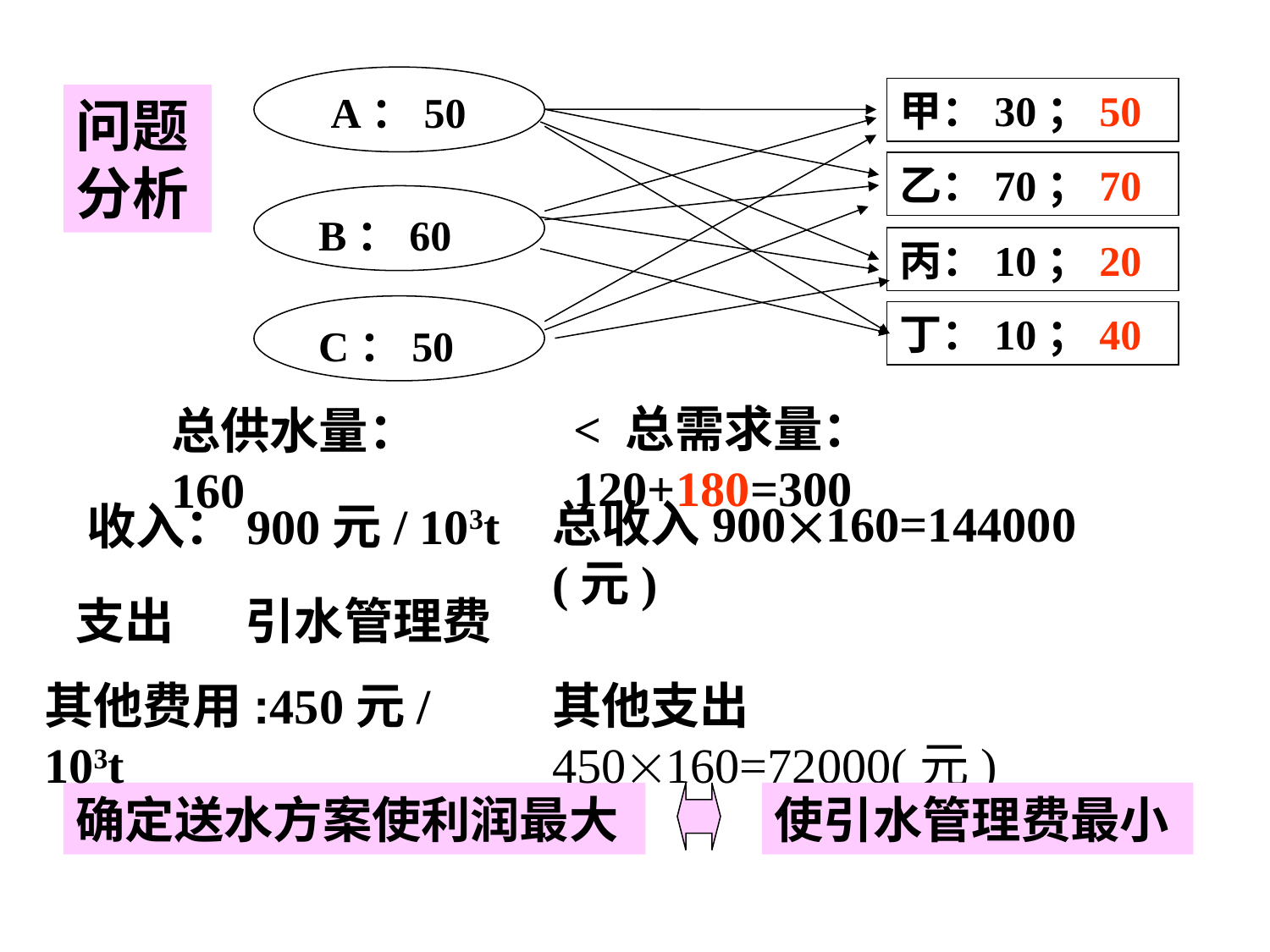

甲：30；50
A：50

乙：70；70

B：60

丙：10；20

丁：10；40
C：50
问题分析
< 总需求量：120+180=300
总供水量：160
总收入900×160=144000(元)
收入：900元/ 103t
支出
引水管理费
其他费用:450元/ 103t
其他支出450×160=72000(元)
确定送水方案使利润最大

使引水管理费最小